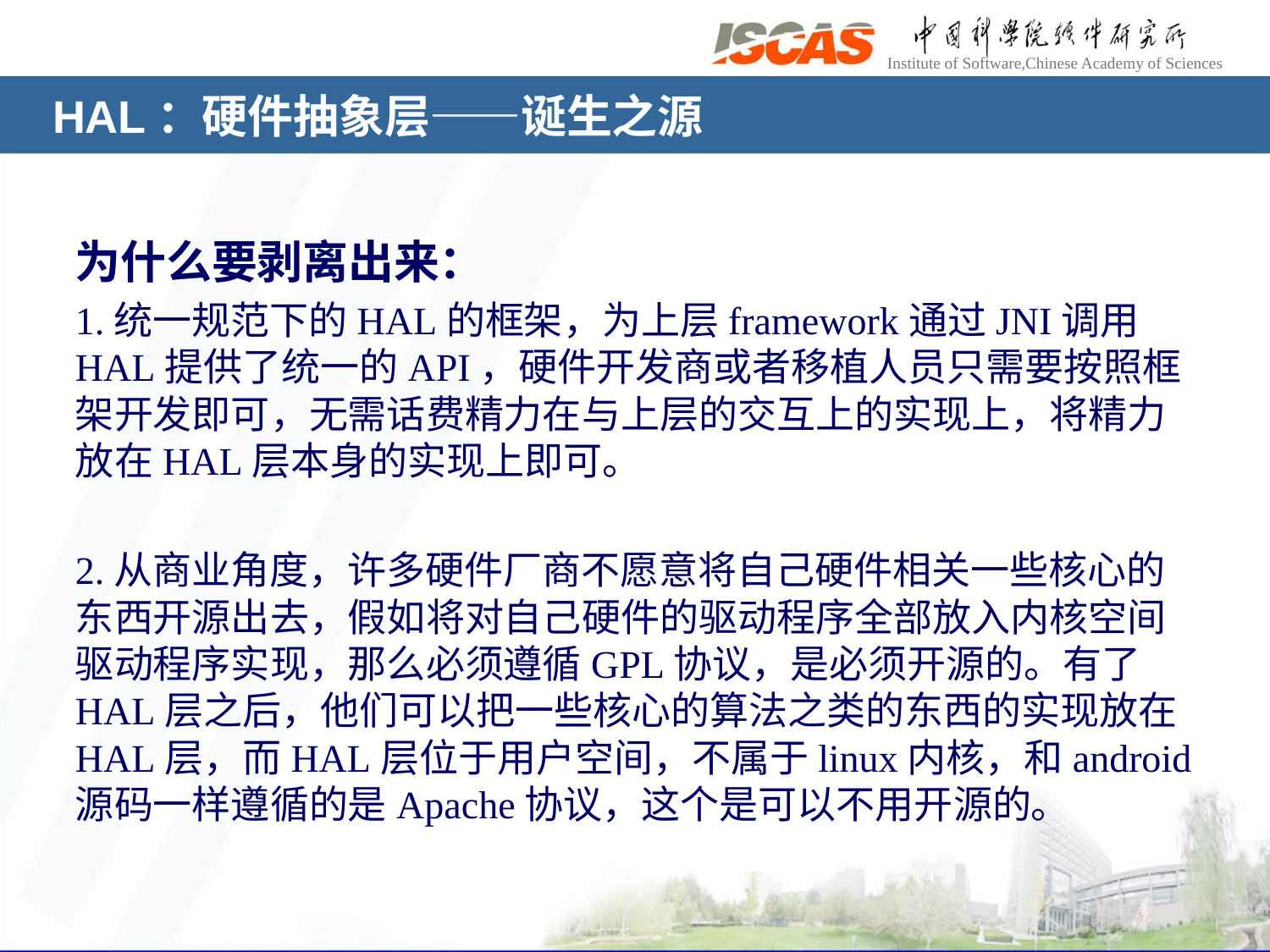

# HAL：硬件抽象层——诞生之源
为什么要剥离出来：
1.统一规范下的HAL的框架，为上层framework通过JNI调用HAL提供了统一的API，硬件开发商或者移植人员只需要按照框架开发即可，无需话费精力在与上层的交互上的实现上，将精力放在HAL层本身的实现上即可。

2.从商业角度，许多硬件厂商不愿意将自己硬件相关一些核心的东西开源出去，假如将对自己硬件的驱动程序全部放入内核空间驱动程序实现，那么必须遵循GPL协议，是必须开源的。有了HAL层之后，他们可以把一些核心的算法之类的东西的实现放在HAL层，而HAL层位于用户空间，不属于linux内核，和android源码一样遵循的是Apache协议，这个是可以不用开源的。